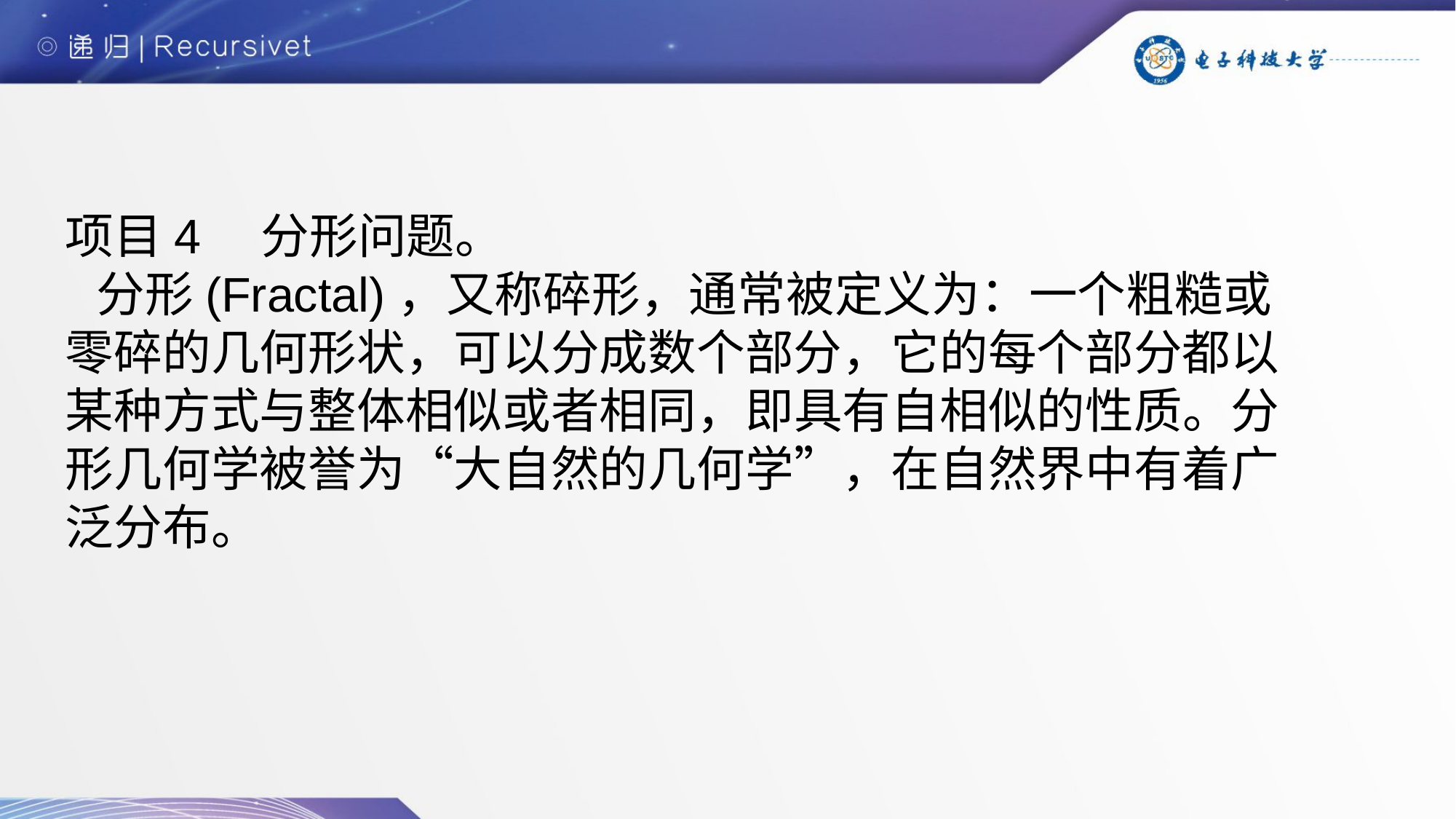

项目4　分形问题。
    分形(Fractal)，又称碎形，通常被定义为：一个粗糙或零碎的几何形状，可以分成数个部分，它的每个部分都以某种方式与整体相似或者相同，即具有自相似的性质。分形几何学被誉为“大自然的几何学”，在自然界中有着广泛分布。